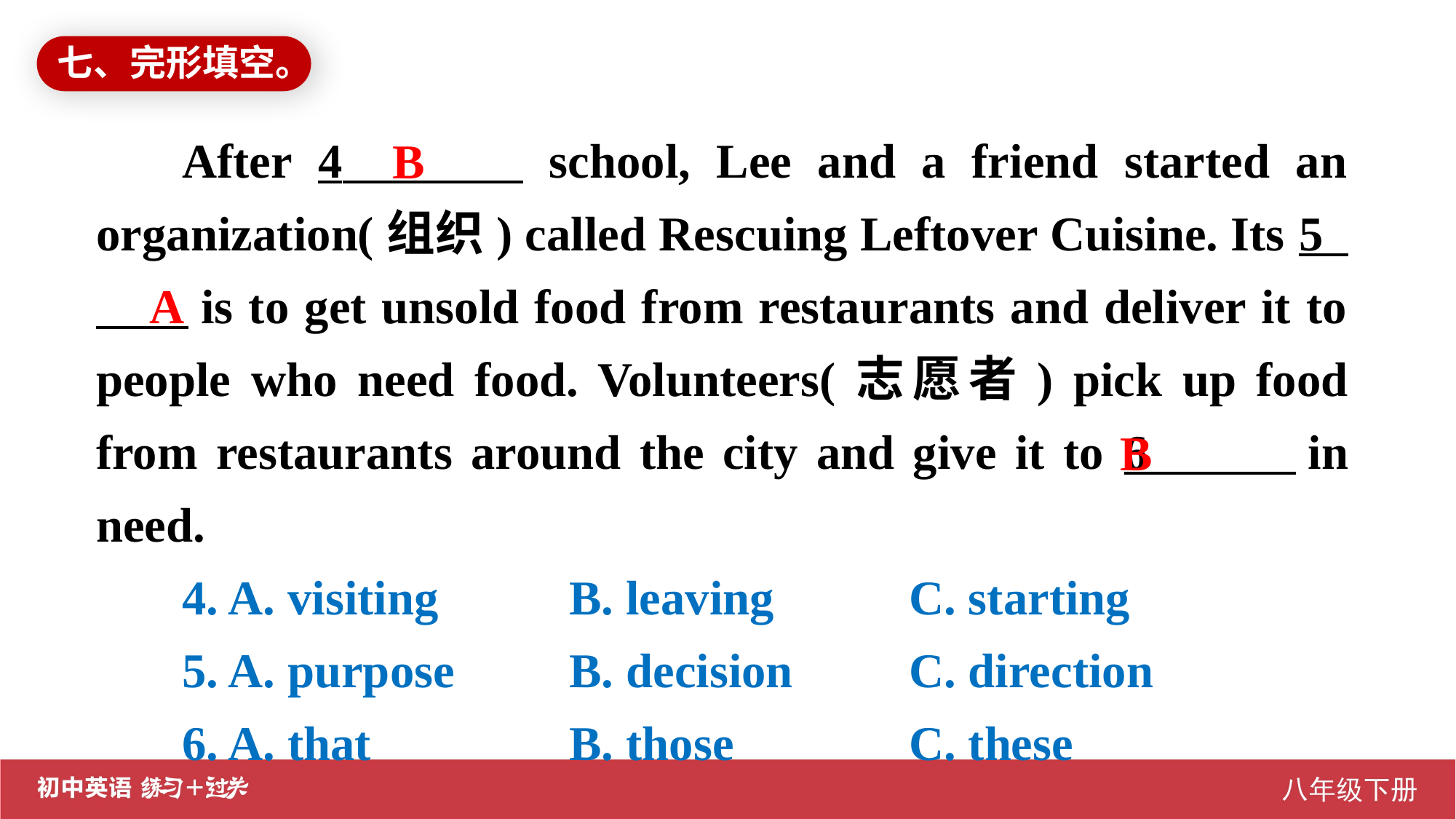

七、完形填空。

After 4        school, Lee and a friend started an organization(组织) called Rescuing Leftover Cuisine. Its 5         .is to get unsold food from restaurants and deliver it to people who need food. Volunteers(志愿者) pick up food from restaurants around the city and give it to 6        .in need.
4. A. visiting	   B. leaving	    C. starting
5. A. purpose	   B. decision	    C. direction
6. A. that		   B. those		    C. these
B
A
B